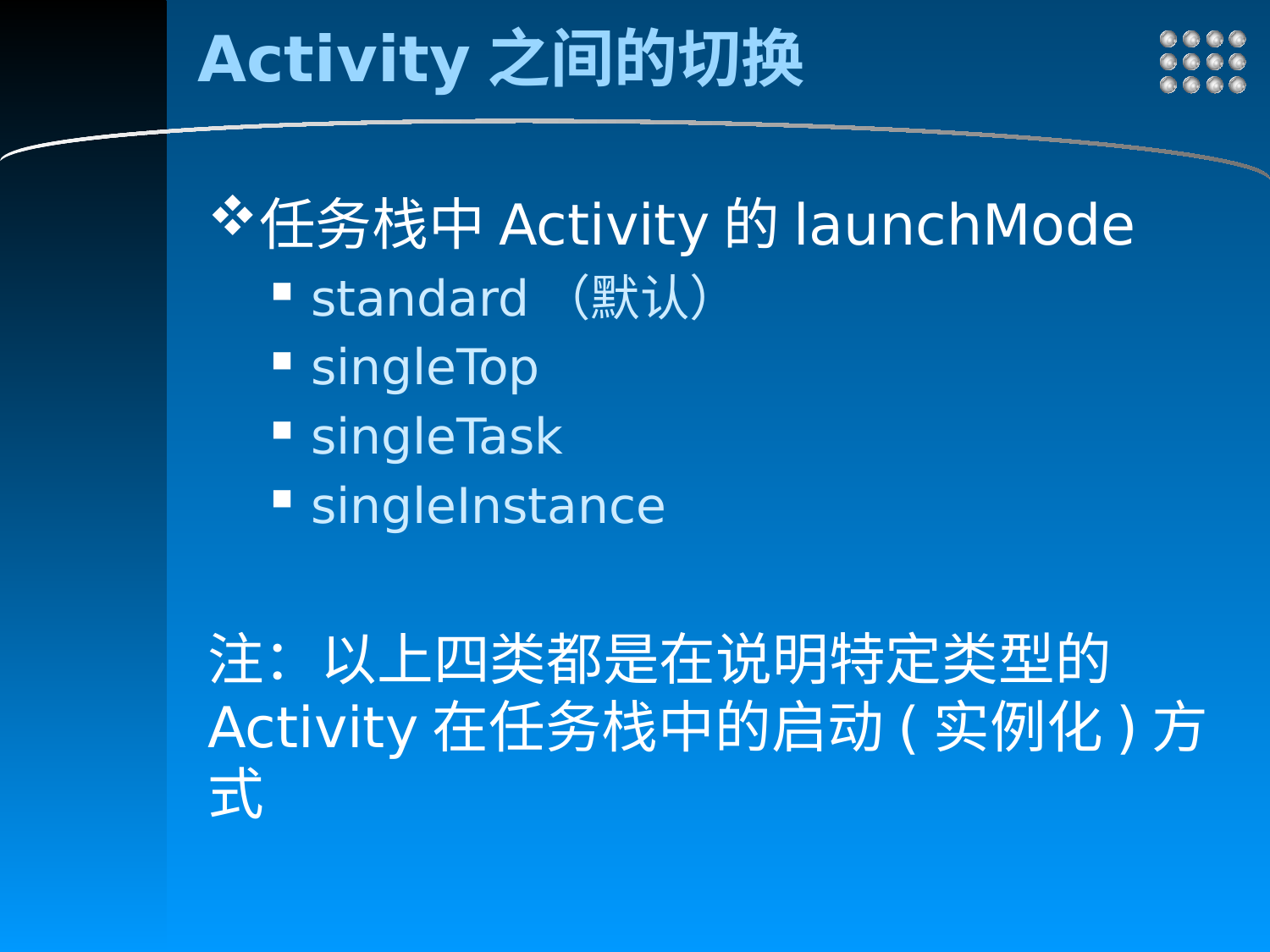

# Activity之间的切换
任务栈中Activity的launchMode
standard（默认）
singleTop
singleTask
singleInstance

注：以上四类都是在说明特定类型的Activity在任务栈中的启动(实例化)方式